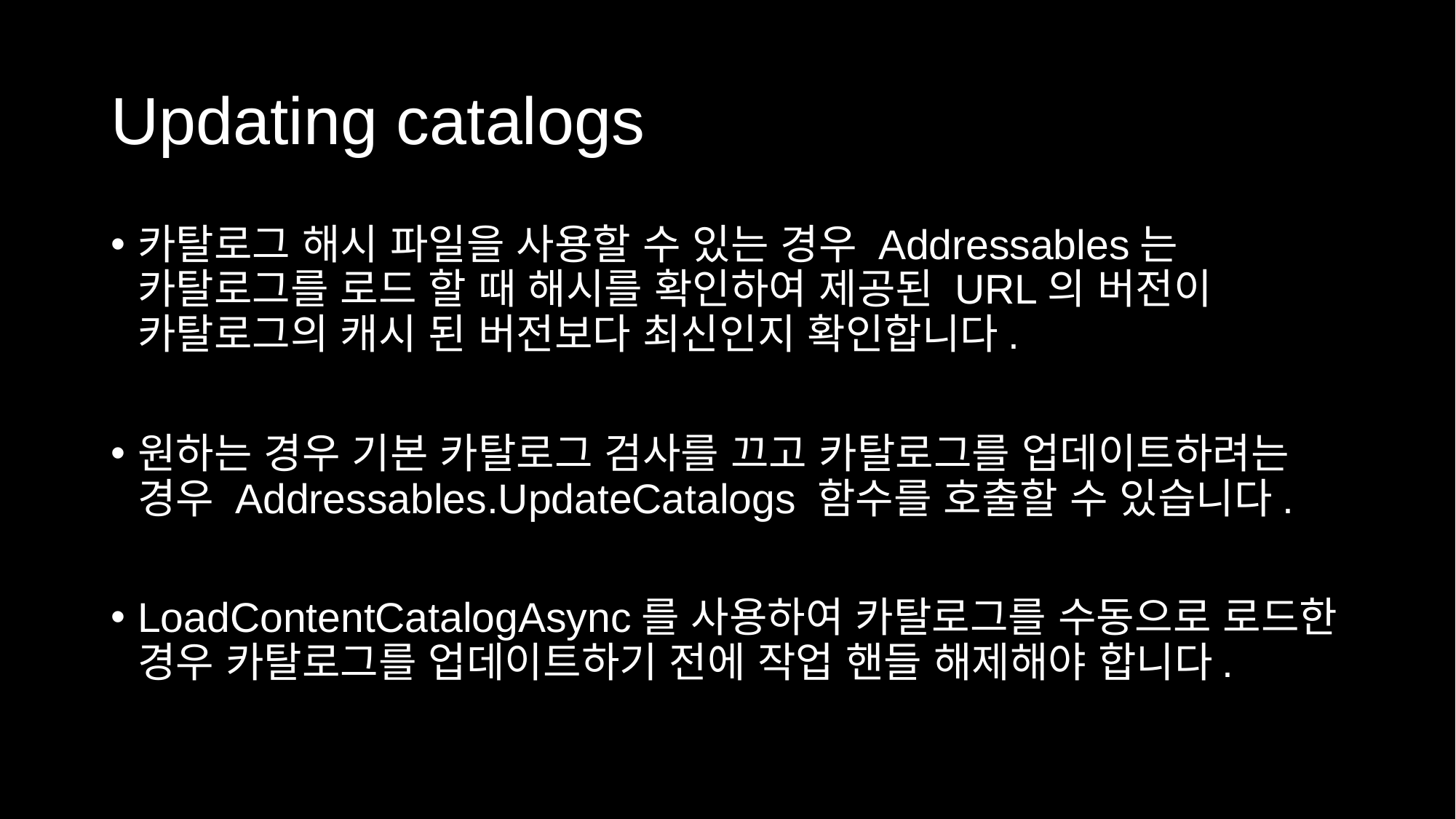

# Updating catalogs
카탈로그 해시 파일을 사용할 수 있는 경우 Addressables는 카탈로그를 로드 할 때 해시를 확인하여 제공된 URL의 버전이 카탈로그의 캐시 된 버전보다 최신인지 확인합니다.

원하는 경우 기본 카탈로그 검사를 끄고 카탈로그를 업데이트하려는 경우 Addressables.UpdateCatalogs 함수를 호출할 수 있습니다.

LoadContentCatalogAsync를 사용하여 카탈로그를 수동으로 로드한 경우 카탈로그를 업데이트하기 전에 작업 핸들 해제해야 합니다.